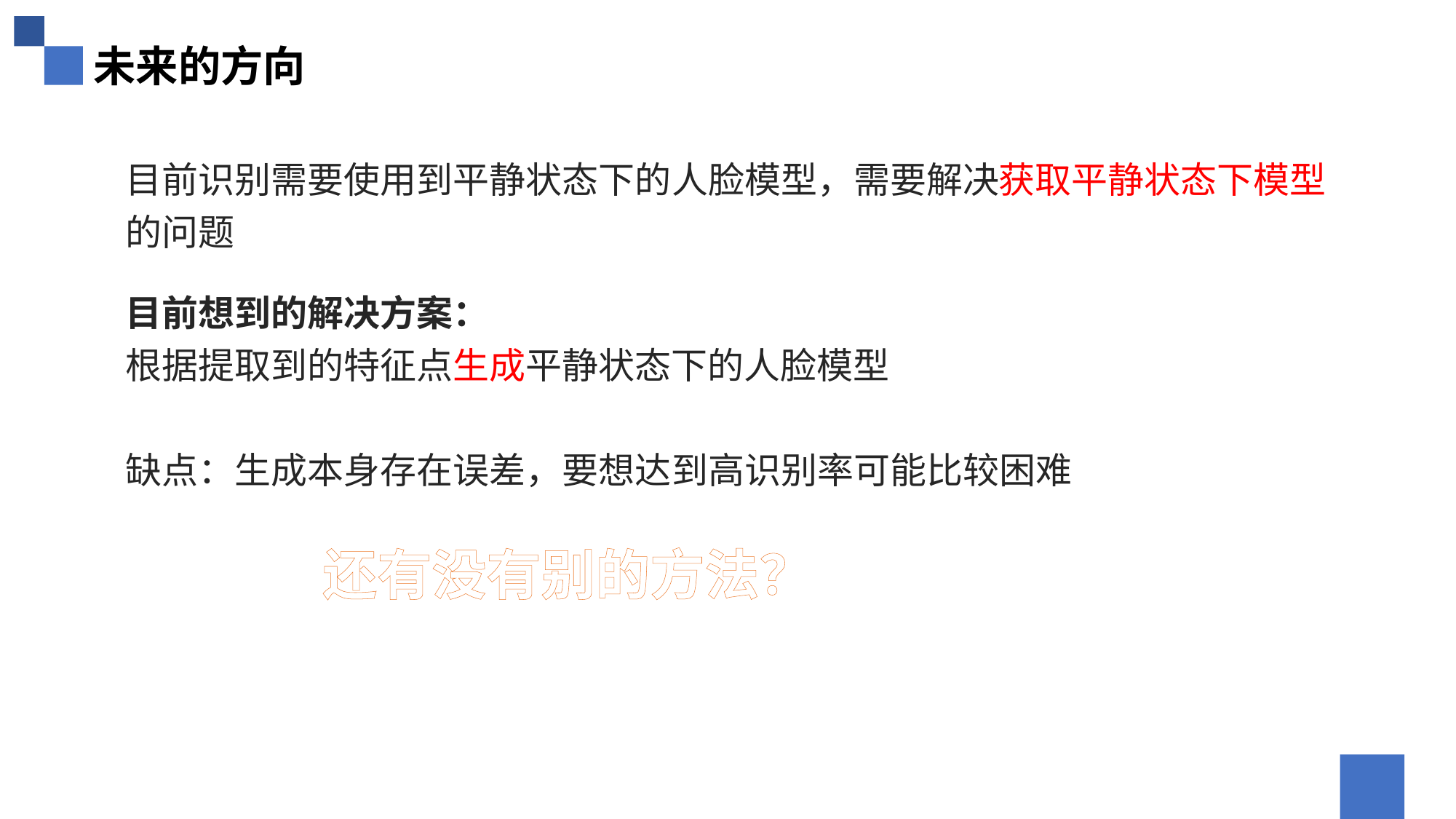

未来的方向
目前识别需要使用到平静状态下的人脸模型，需要解决获取平静状态下模型的问题
目前想到的解决方案：
根据提取到的特征点生成平静状态下的人脸模型

缺点：生成本身存在误差，要想达到高识别率可能比较困难
还有没有别的方法？